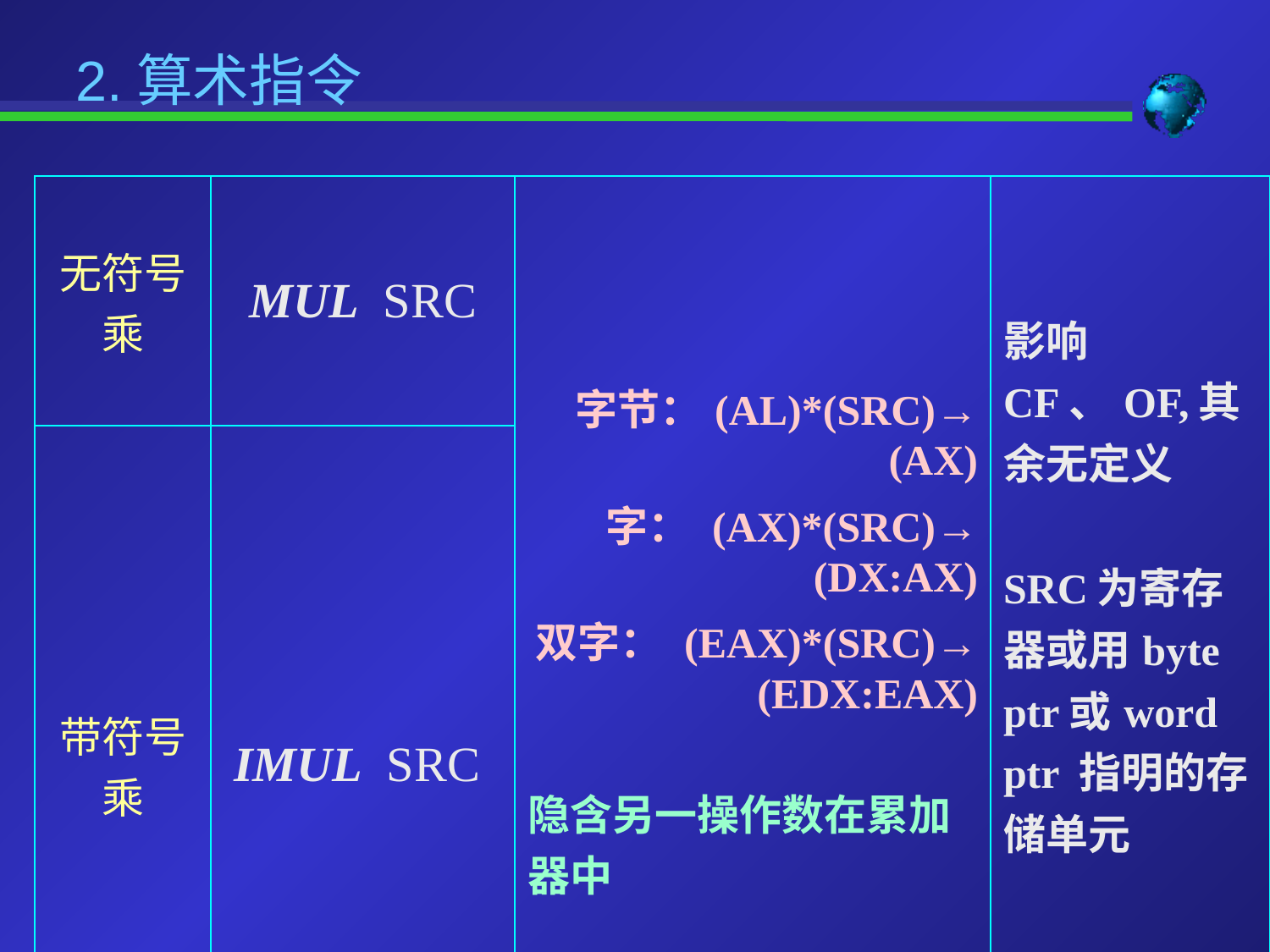

# 2.算术指令
| 无符号乘 | MUL SRC | 字节：(AL)\*(SRC)→ (AX) 字： (AX)\*(SRC)→ (DX:AX) 双字： (EAX)\*(SRC)→ (EDX:EAX) 隐含另一操作数在累加器中 | 影响CF、OF,其余无定义 SRC为寄存器或用byte ptr或word ptr 指明的存储单元 |
| --- | --- | --- | --- |
| 带符号乘 | IMUL SRC |  |  |
47